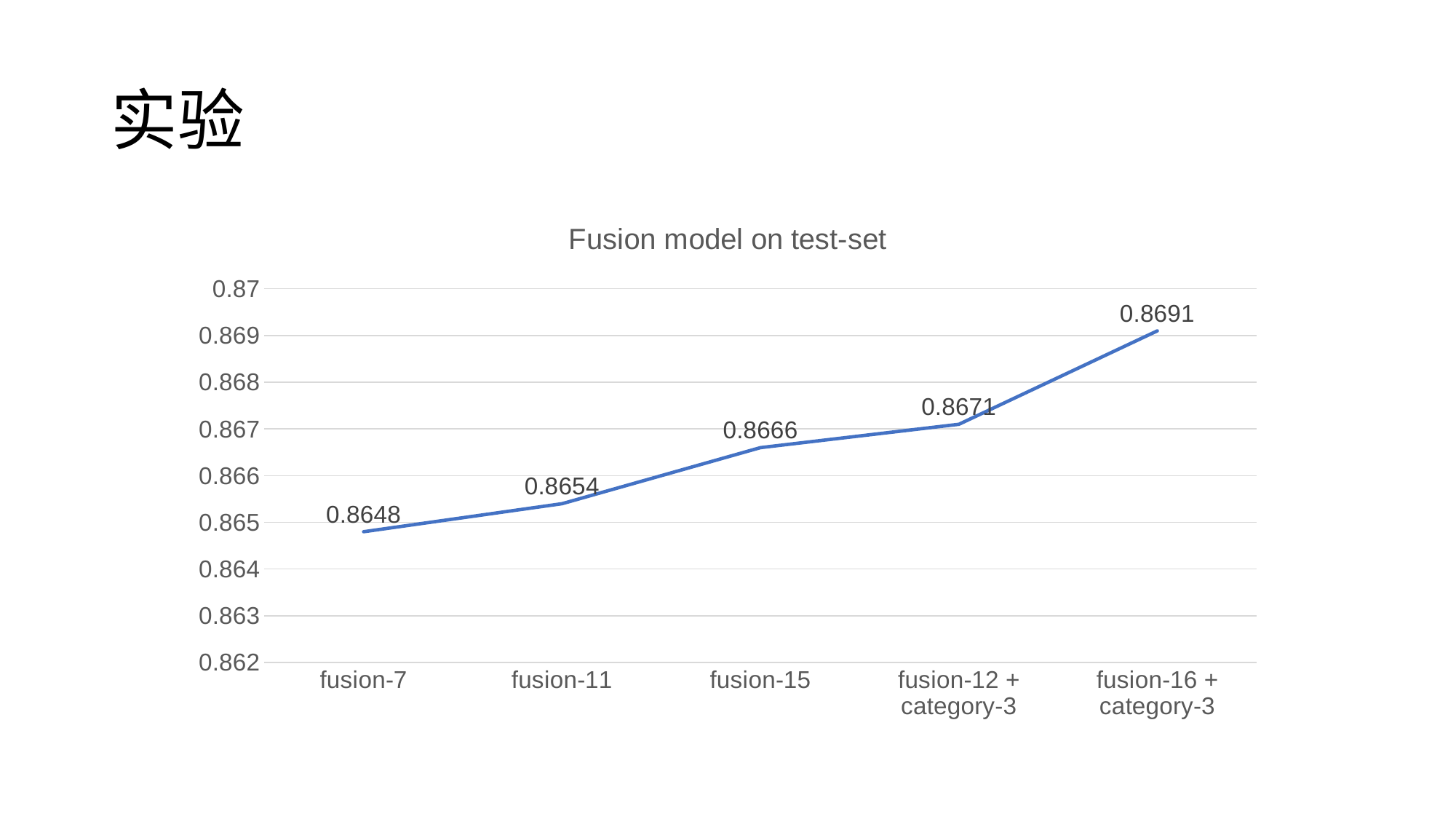

# 实验

### Chart: Fusion model on test-set

| Category |  |
|---|---|
| fusion-7 | 0.8648 |
| fusion-11 | 0.8654 |
| fusion-15 | 0.8666 |
| fusion-12 + category-3 | 0.8671 |
| fusion-16 + category-3 | 0.8691 |